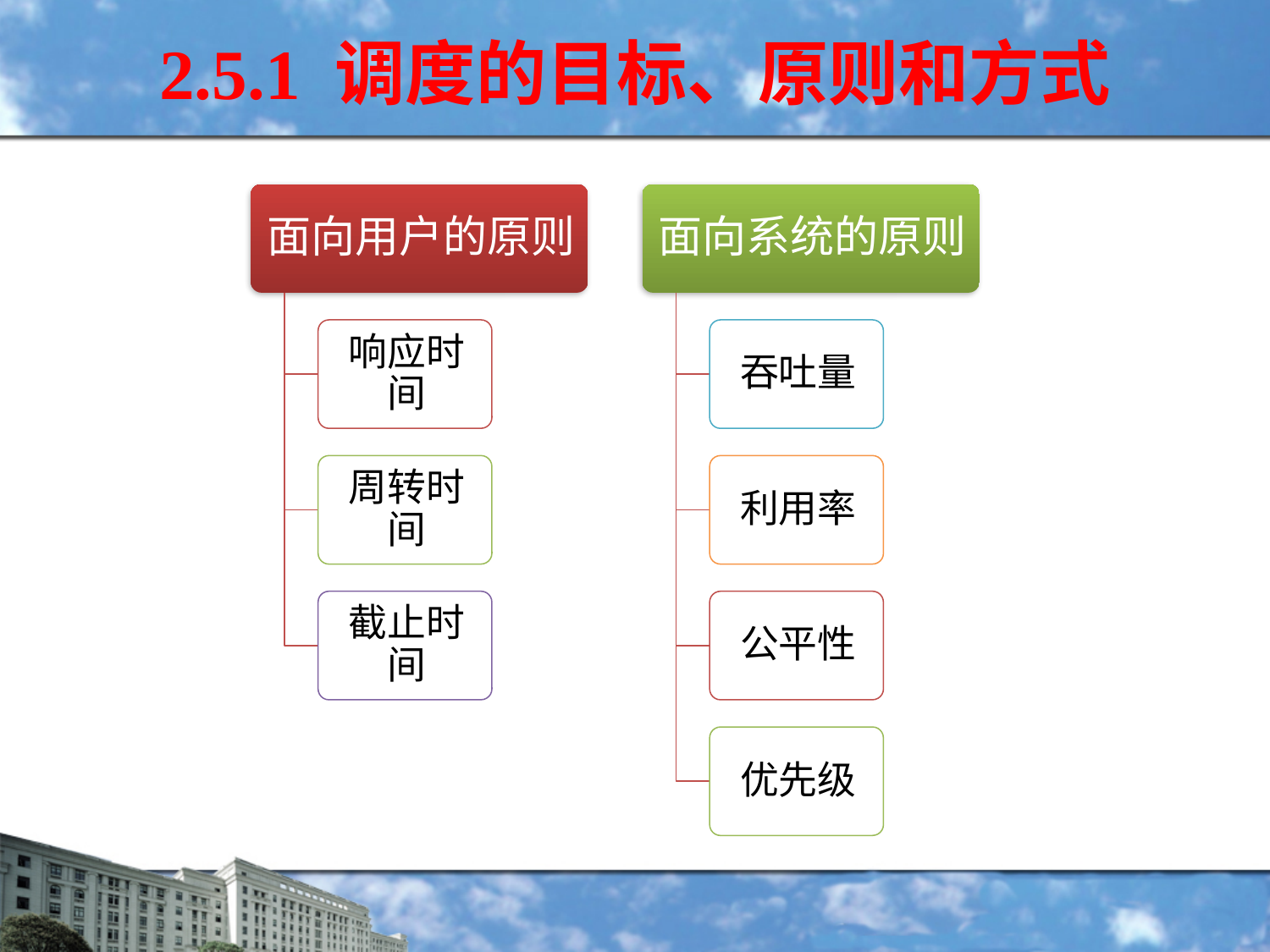

2.5.1 调度的目标、原则和方式
面向用户的原则
响应时间
周转时间
截止时间
面向系统的原则
吞吐量
利用率
公平性
优先级